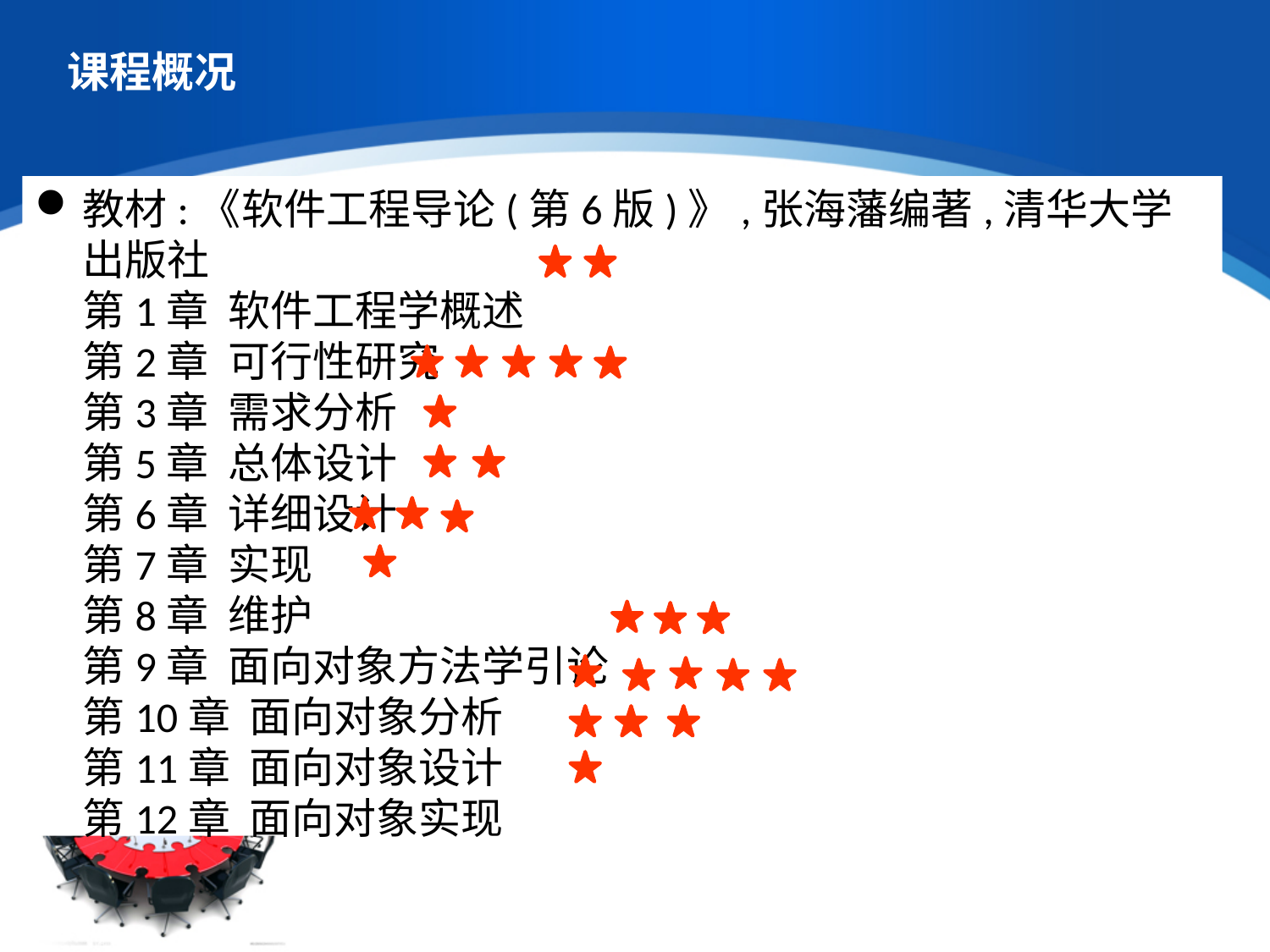

# 课程概况
教材:《软件工程导论(第6版)》,张海藩编著,清华大学出版社
第1章  软件工程学概述
第2章  可行性研究
第3章  需求分析
第5章  总体设计
第6章  详细设计
第7章  实现
第8章  维护
第9章  面向对象方法学引论
第10章  面向对象分析
第11章  面向对象设计
第12章  面向对象实现